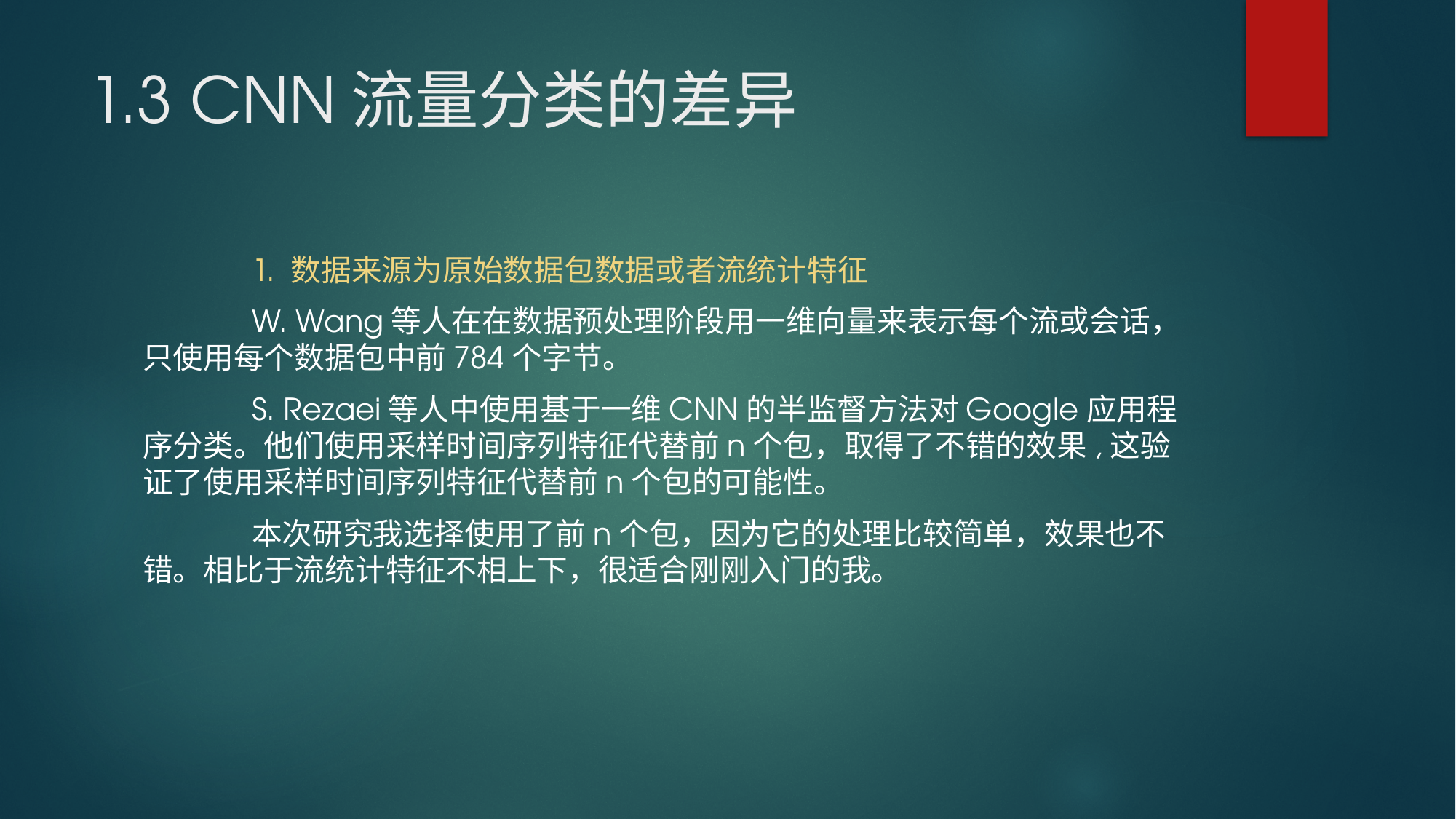

# 1.3 CNN流量分类的差异
	1. 数据来源为原始数据包数据或者流统计特征
	W. Wang等人在在数据预处理阶段用一维向量来表示每个流或会话，只使用每个数据包中前784个字节。
	S. Rezaei等人中使用基于一维CNN的半监督方法对Google应用程序分类。他们使用采样时间序列特征代替前n个包，取得了不错的效果,这验证了使用采样时间序列特征代替前n个包的可能性。
	本次研究我选择使用了前n个包，因为它的处理比较简单，效果也不错。相比于流统计特征不相上下，很适合刚刚入门的我。